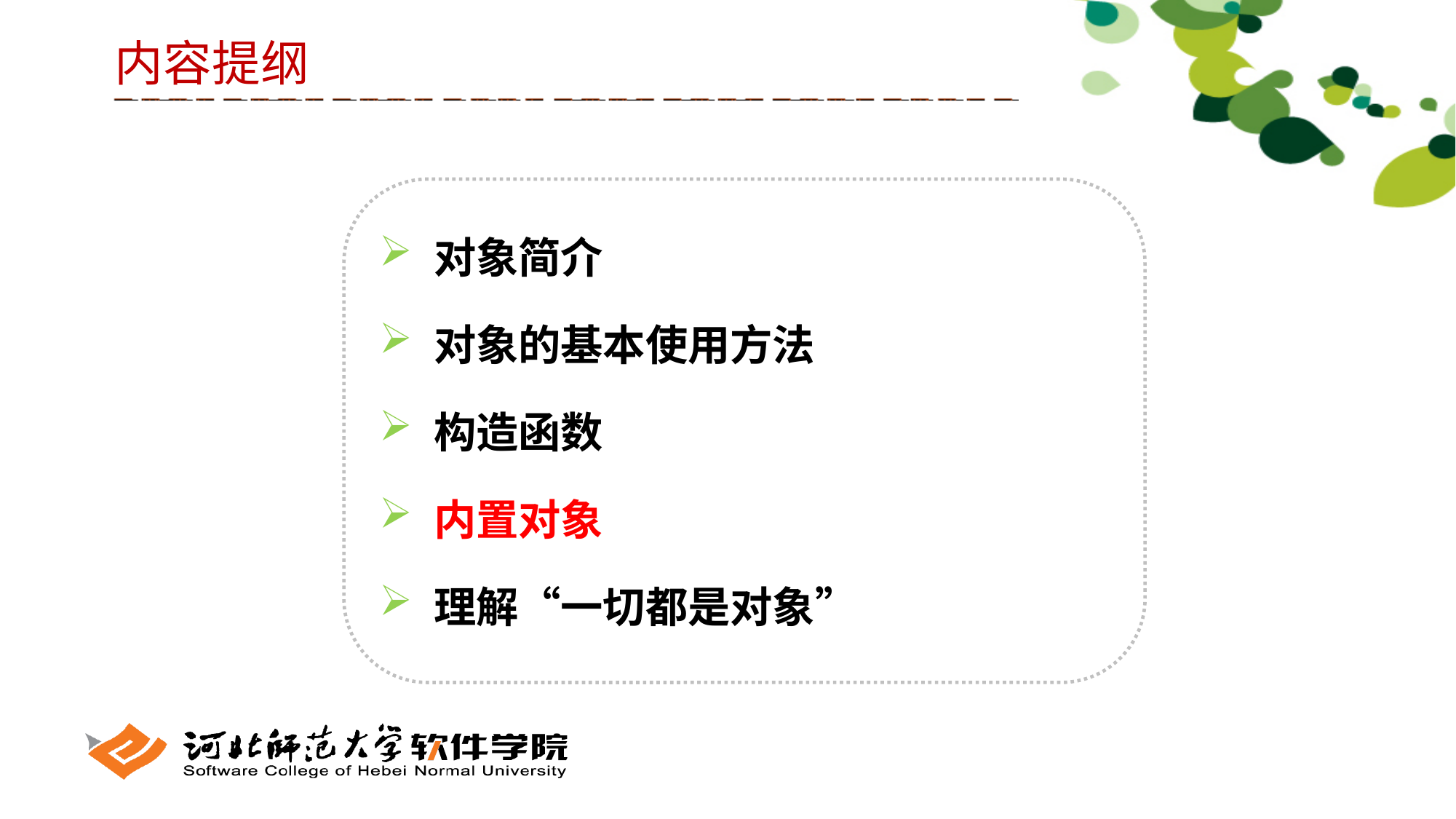

内容提纲
对象简介
对象的基本使用方法
构造函数
内置对象
理解“一切都是对象”